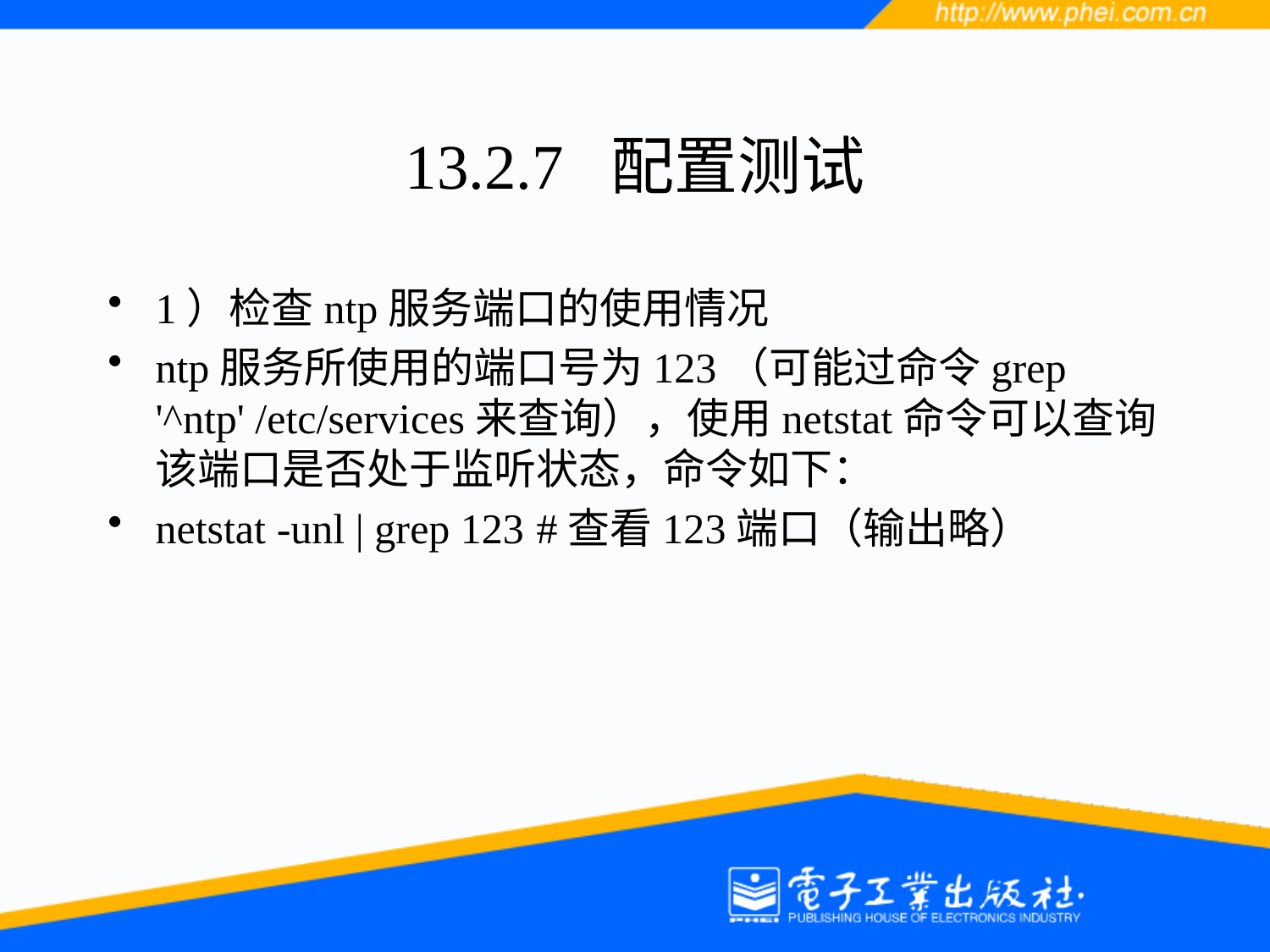

# 13.2.7  配置测试
1）检查ntp服务端口的使用情况
ntp服务所使用的端口号为123（可能过命令grep '^ntp' /etc/services来查询），使用netstat命令可以查询该端口是否处于监听状态，命令如下：
netstat -unl | grep 123 	#查看123端口（输出略）